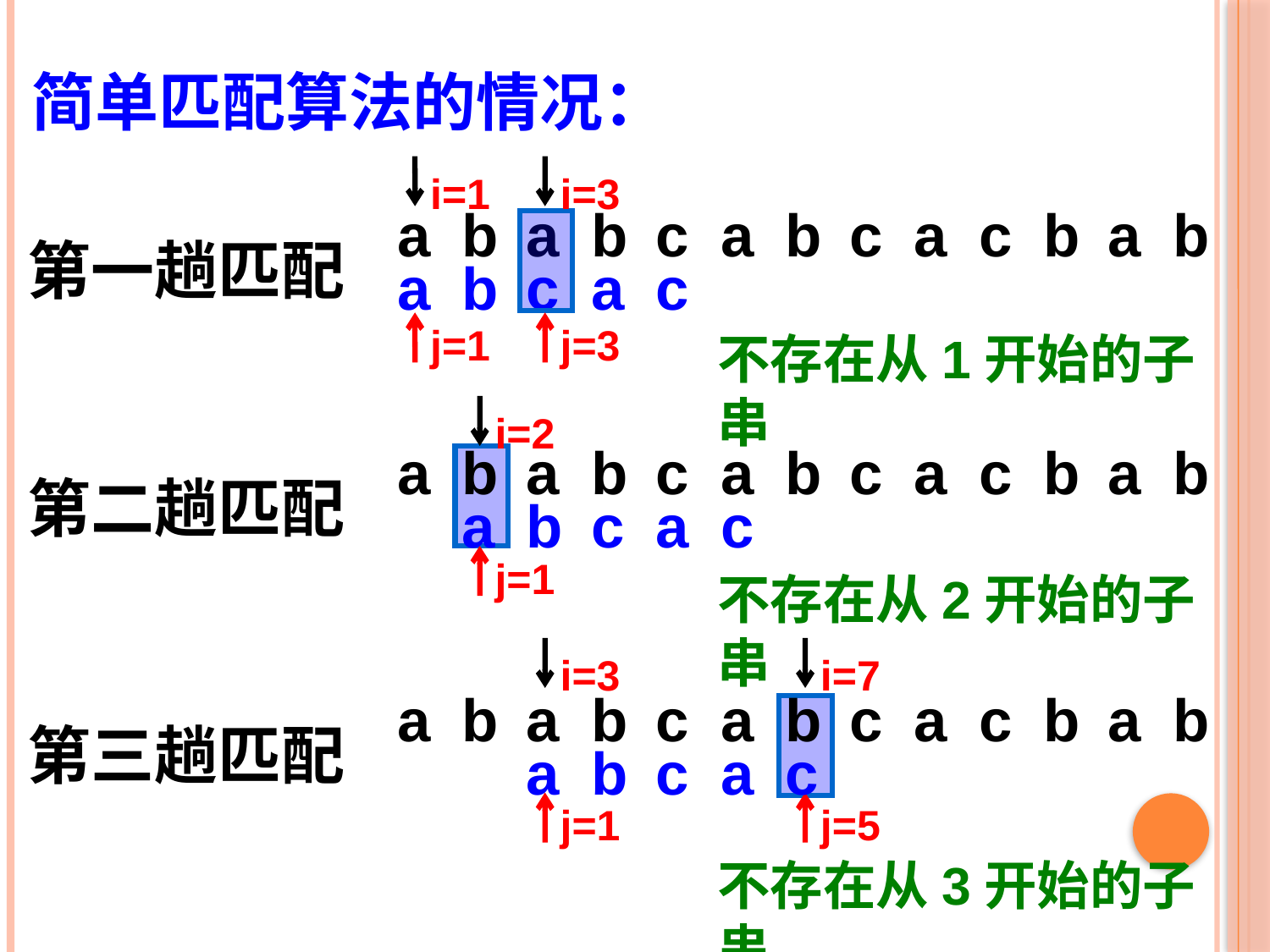

简单匹配算法的情况：

i=1

i=3
a
b
a
b
c
a
b
c
a
c
b
a
b

第一趟匹配
a
b
c
a
c

j=1

j=3
不存在从1开始的子串

i=2
a
b
a
b
c
a
b
c
a
c
b
a
b

第二趟匹配
a
b
c
a
c

j=1
不存在从2开始的子串

i=3

i=7
a
b
a
b
c
a
b
c
a
c
b
a
b

第三趟匹配
a
b
c
a
c

j=1

j=5
不存在从3开始的子串